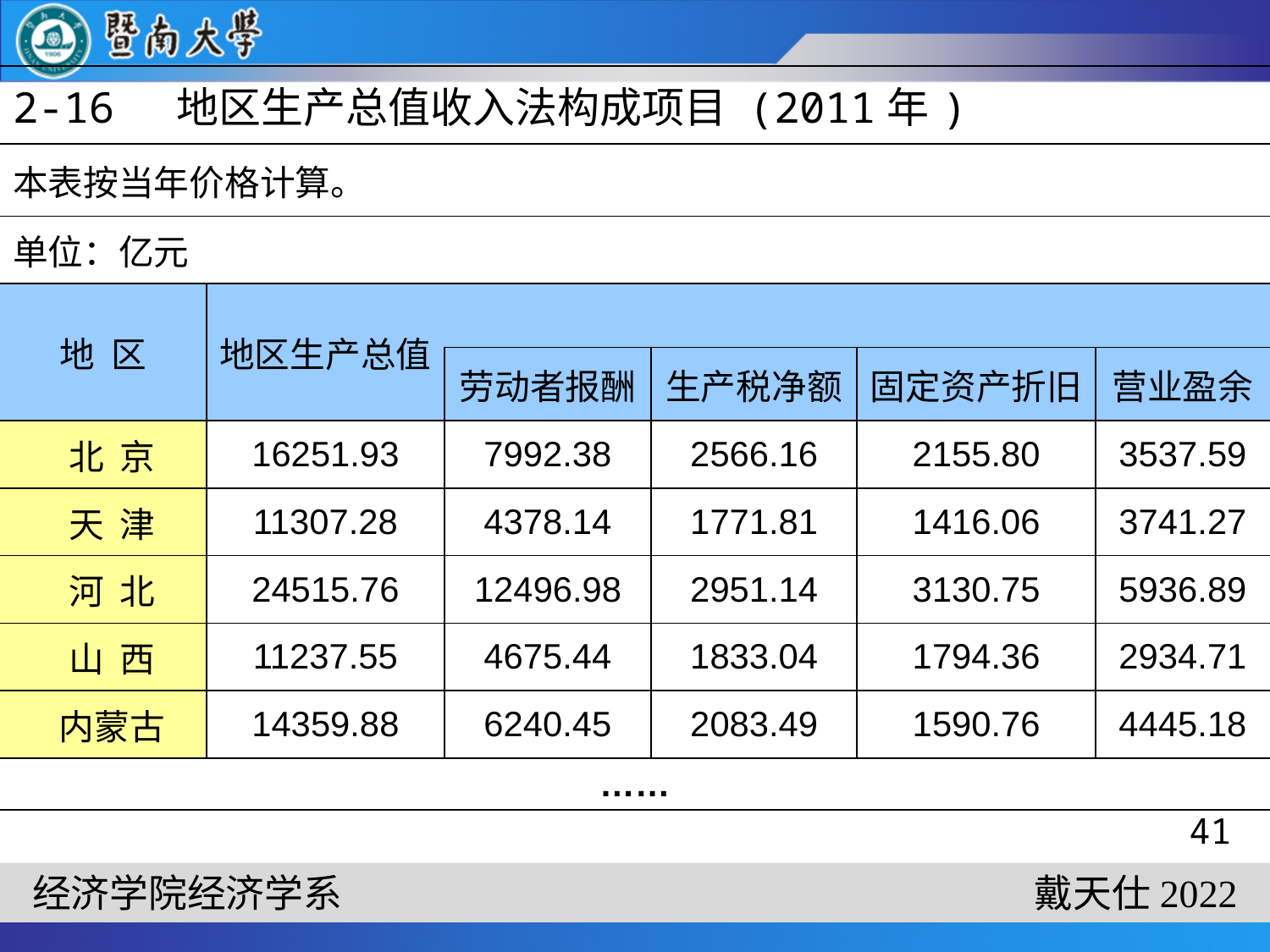

| 2-16 地区生产总值收入法构成项目 (2011年) |  |  |  |  |  |
| --- | --- | --- | --- | --- | --- |
| 本表按当年价格计算。 |  |  |  |  |  |
| 单位：亿元 |  |  |  |  |  |
| 地 区 | 地区生产总值 |  |  |  |  |
|  |  | 劳动者报酬 | 生产税净额 | 固定资产折旧 | 营业盈余 |
| 北 京 | 16251.93 | 7992.38 | 2566.16 | 2155.80 | 3537.59 |
| 天 津 | 11307.28 | 4378.14 | 1771.81 | 1416.06 | 3741.27 |
| 河 北 | 24515.76 | 12496.98 | 2951.14 | 3130.75 | 5936.89 |
| 山 西 | 11237.55 | 4675.44 | 1833.04 | 1794.36 | 2934.71 |
| 内蒙古 | 14359.88 | 6240.45 | 2083.49 | 1590.76 | 4445.18 |
| …… |  |  |  |  |  |
|  |  |  |  |  |  |
41